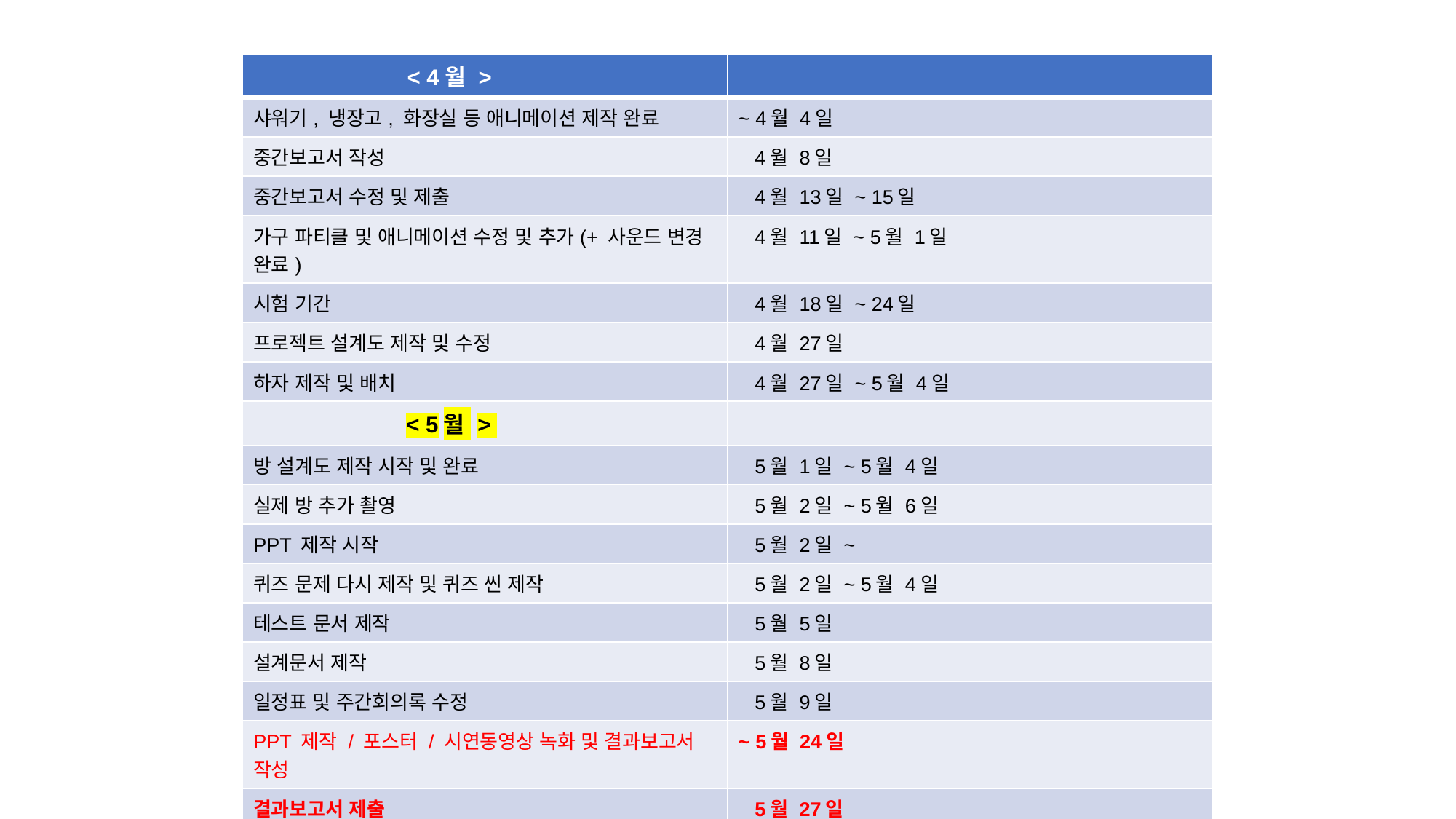

| < 4월 > |  |
| --- | --- |
| 샤워기, 냉장고, 화장실 등 애니메이션 제작 완료 | ~ 4월 4일 |
| 중간보고서 작성 | 4월 8일 |
| 중간보고서 수정 및 제출 | 4월 13일 ~ 15일 |
| 가구 파티클 및 애니메이션 수정 및 추가(+ 사운드 변경 완료) | 4월 11일 ~ 5월 1일 |
| 시험 기간 | 4월 18일 ~ 24일 |
| 프로젝트 설계도 제작 및 수정 | 4월 27일 |
| 하자 제작 및 배치 | 4월 27일 ~ 5월 4일 |
| < 5월 > |  |
| 방 설계도 제작 시작 및 완료 | 5월 1일 ~ 5월 4일 |
| 실제 방 추가 촬영 | 5월 2일 ~ 5월 6일 |
| PPT 제작 시작 | 5월 2일 ~ |
| 퀴즈 문제 다시 제작 및 퀴즈 씬 제작 | 5월 2일 ~ 5월 4일 |
| 테스트 문서 제작 | 5월 5일 |
| 설계문서 제작 | 5월 8일 |
| 일정표 및 주간회의록 수정 | 5월 9일 |
| PPT 제작 / 포스터 / 시연동영상 녹화 및 결과보고서 작성 | ~ 5월 24일 |
| 결과보고서 제출 | 5월 27일 |
| 결과발표회 | 5월 31일 |